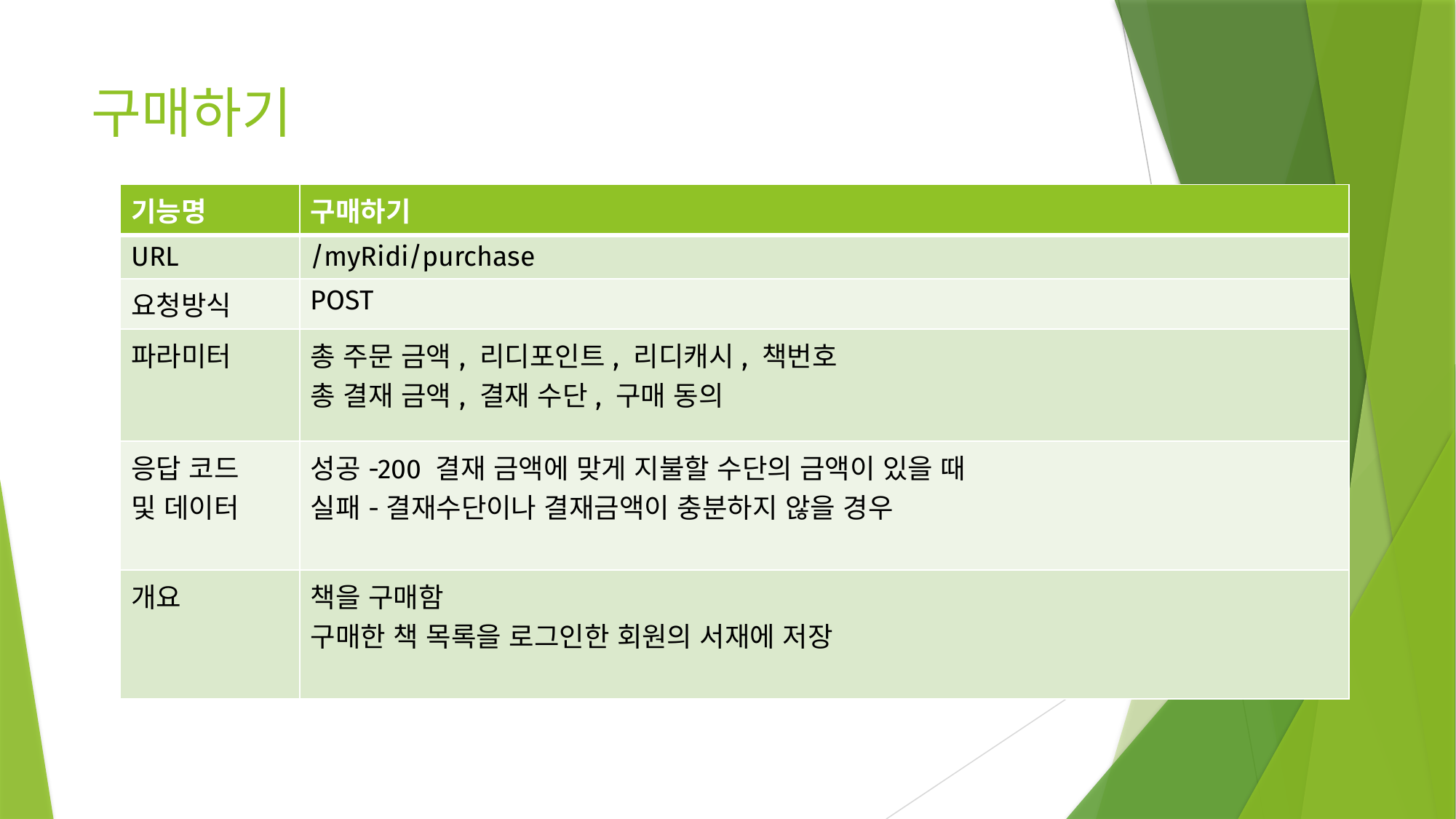

구매하기
| 기능명 | 구매하기 |
| --- | --- |
| URL | /myRidi/purchase |
| 요청방식 | POST |
| 파라미터 | 총 주문 금액, 리디포인트, 리디캐시, 책번호 총 결재 금액, 결재 수단, 구매 동의 |
| 응답 코드 및 데이터 | 성공-200 결재 금액에 맞게 지불할 수단의 금액이 있을 때 실패-결재수단이나 결재금액이 충분하지 않을 경우 |
| 개요 | 책을 구매함 구매한 책 목록을 로그인한 회원의 서재에 저장 |